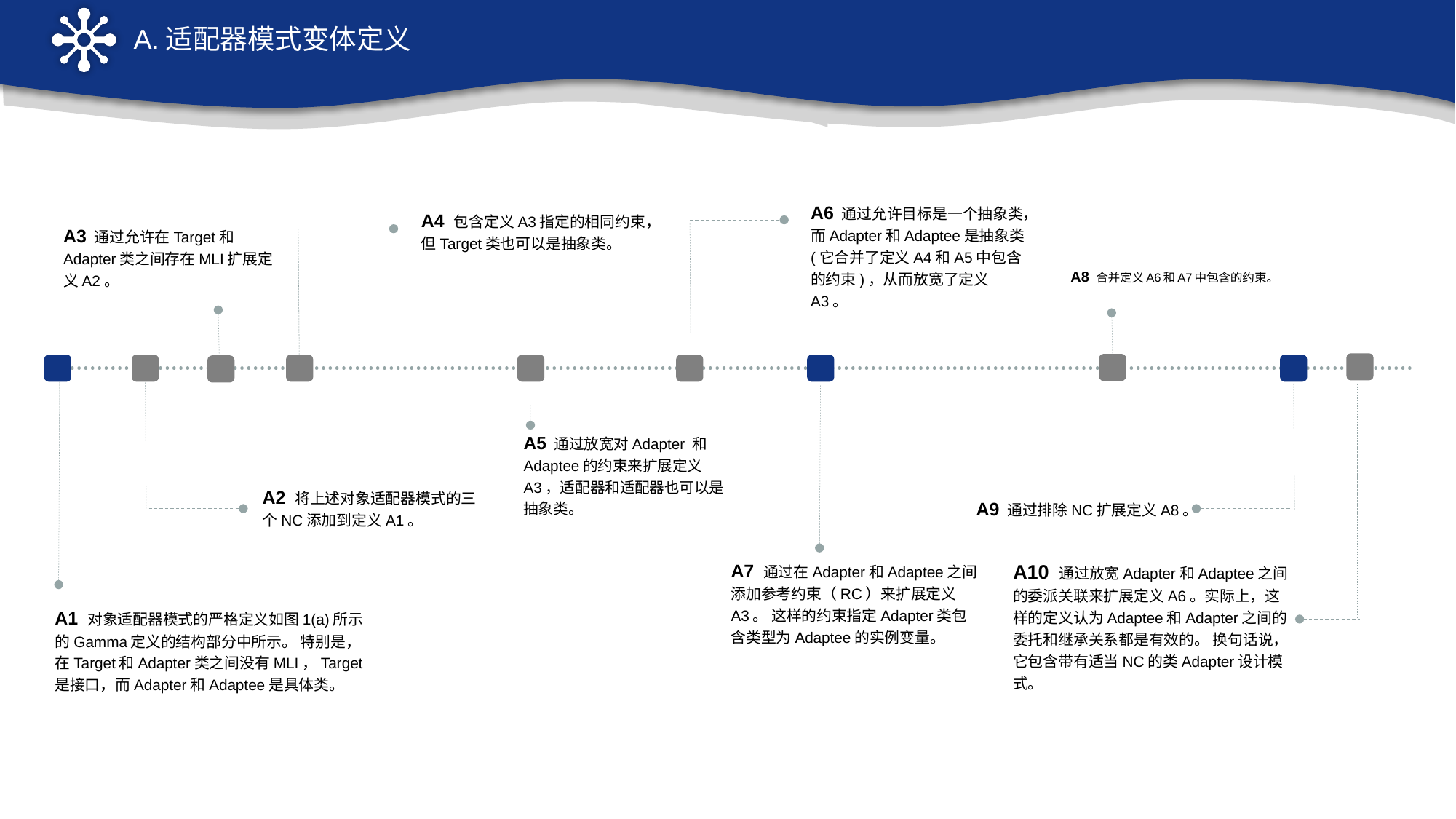

A.适配器模式变体定义
A6 通过允许目标是一个抽象类，而Adapter和Adaptee是抽象类(它合并了定义A4和A5中包含的约束)，从而放宽了定义A3。
A4 包含定义A3指定的相同约束，但Target类也可以是抽象类。
A3 通过允许在Target和Adapter类之间存在MLI扩展定义A2。
A8 合并定义A6和A7中包含的约束。

A5 通过放宽对Adapter 和Adaptee的约束来扩展定义A3，适配器和适配器也可以是抽象类。
A2 将上述对象适配器模式的三个NC添加到定义A1。
A9 通过排除NC扩展定义A8。
A7 通过在Adapter和Adaptee之间添加参考约束（RC）来扩展定义A3。 这样的约束指定Adapter类包含类型为Adaptee的实例变量。
A10 通过放宽Adapter和Adaptee之间的委派关联来扩展定义A6。实际上，这样的定义认为Adaptee和Adapter之间的委托和继承关系都是有效的。 换句话说，它包含带有适当NC的类Adapter设计模式。
A1 对象适配器模式的严格定义如图1(a)所示的Gamma定义的结构部分中所示。 特别是，在Target和Adapter类之间没有MLI，Target是接口，而Adapter和Adaptee是具体类。